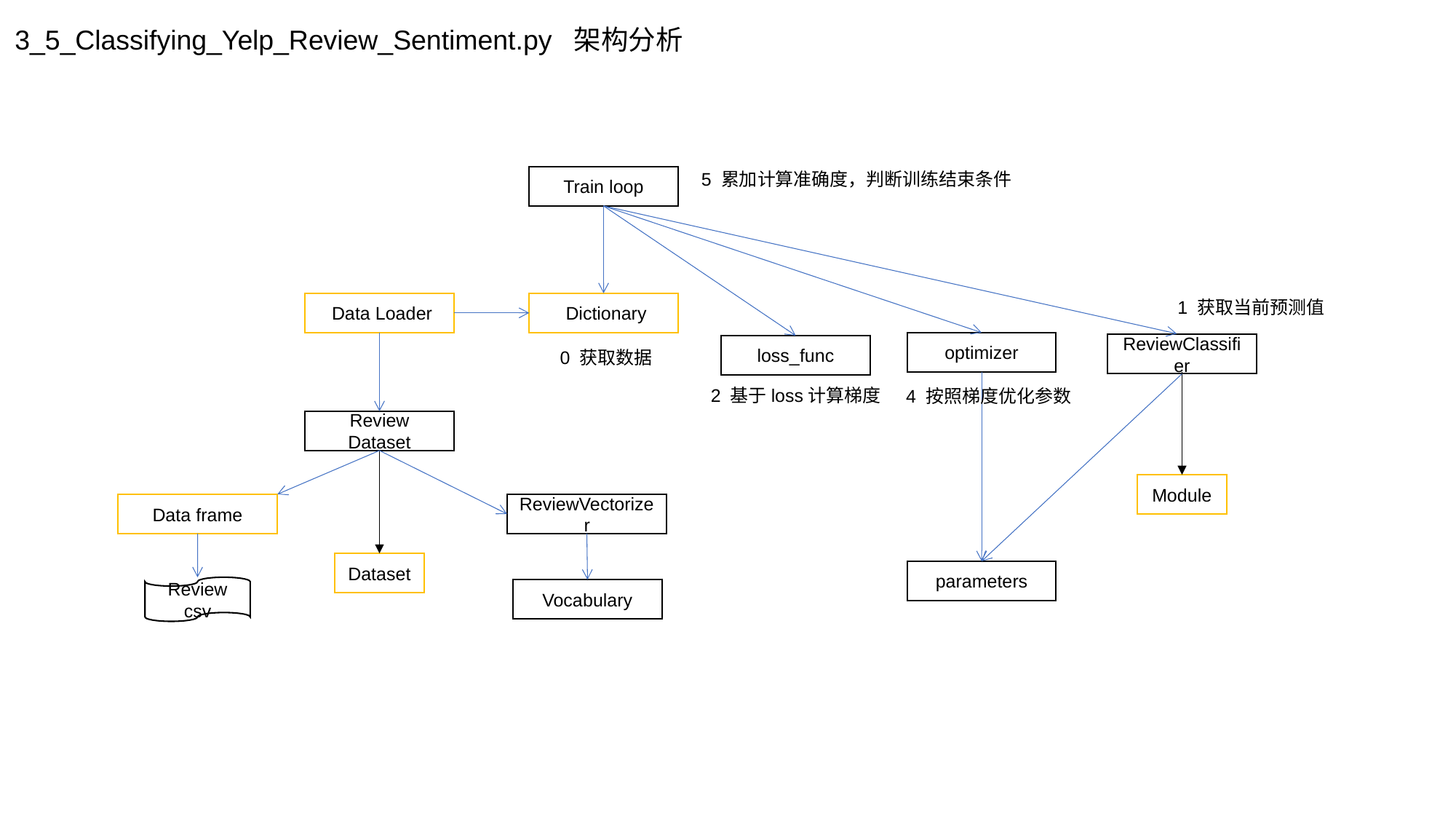

3_5_Classifying_Yelp_Review_Sentiment.py  架构分析
5 累加计算准确度，判断训练结束条件
Train loop
1 获取当前预测值
 Dictionary
 Data Loader
optimizer
ReviewClassifier
loss_func
0 获取数据
2 基于loss计算梯度
4 按照梯度优化参数
Review Dataset
Module
Data frame
ReviewVectorizer
Dataset
parameters
Review csv
Vocabulary